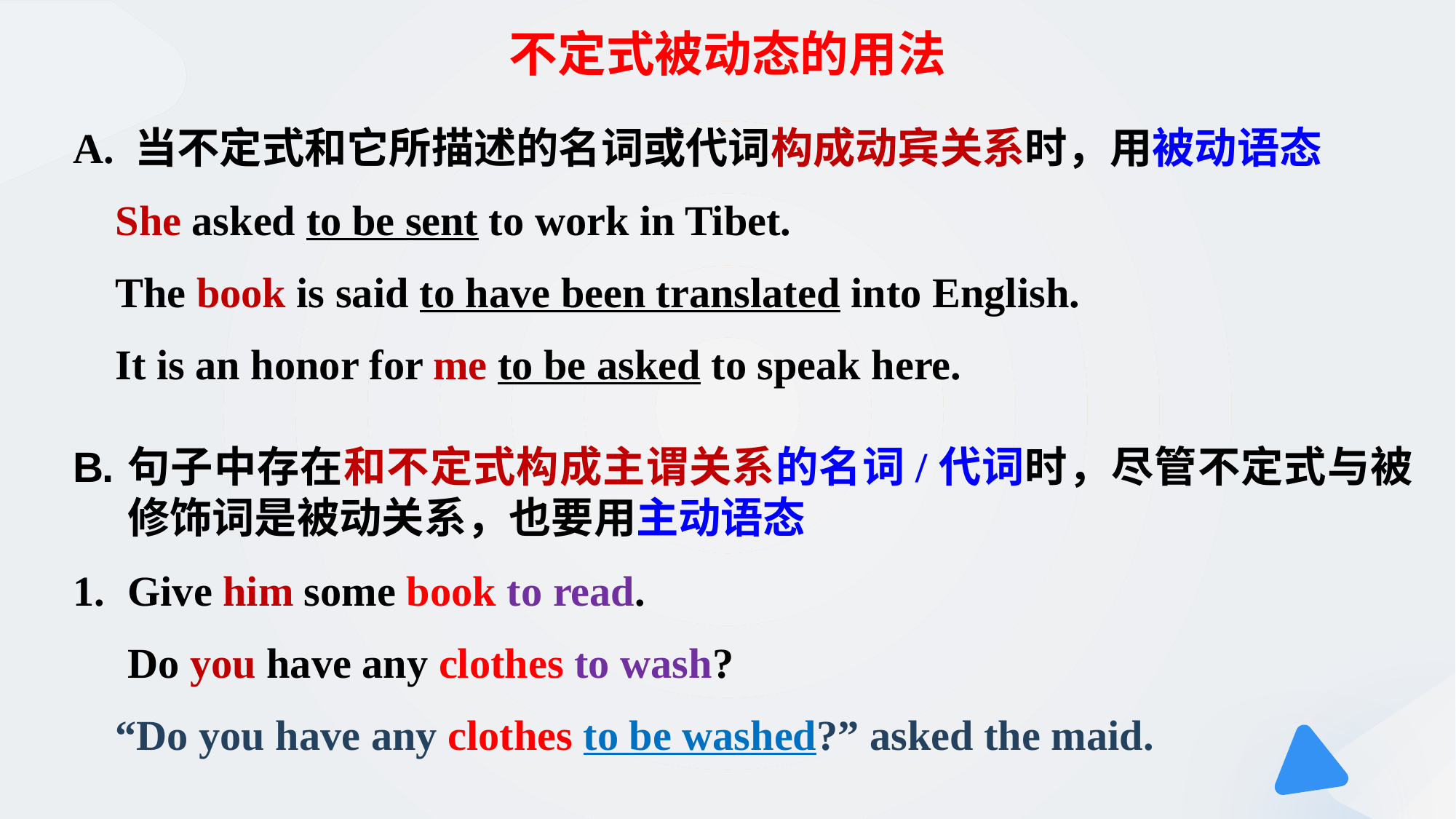

# 不定式被动态的用法
A. 当不定式和它所描述的名词或代词构成动宾关系时，用被动语态
    She asked to be sent to work in Tibet.
    The book is said to have been translated into English.
    It is an honor for me to be asked to speak here.
句子中存在和不定式构成主谓关系的名词/代词时，尽管不定式与被修饰词是被动关系，也要用主动语态
Give him some book to read.
	Do you have any clothes to wash?
    “Do you have any clothes to be washed?” asked the maid.